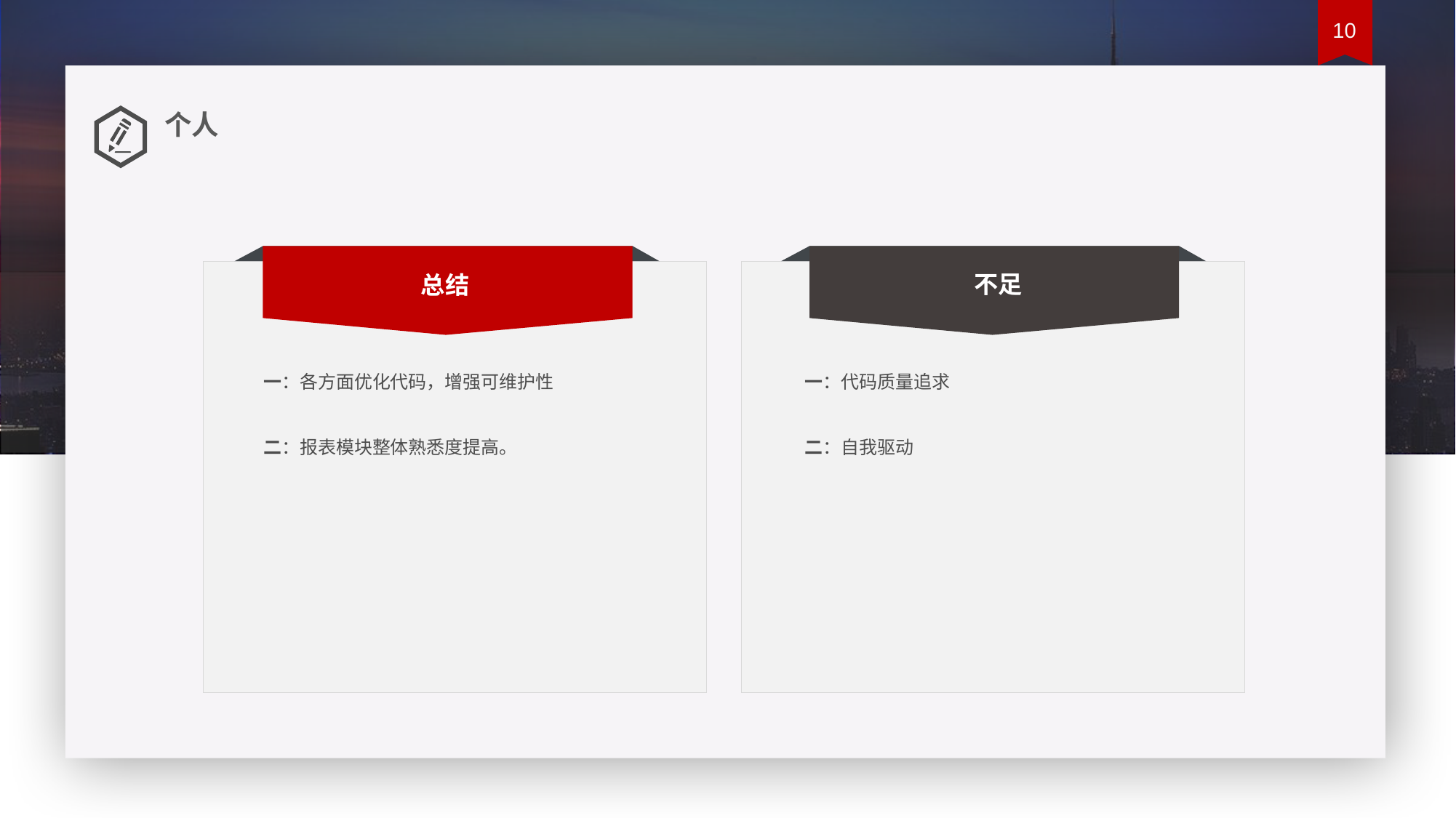

个人

总结
一：各方面优化代码，增强可维护性

二：报表模块整体熟悉度提高。

不足
一：代码质量追求

二：自我驱动